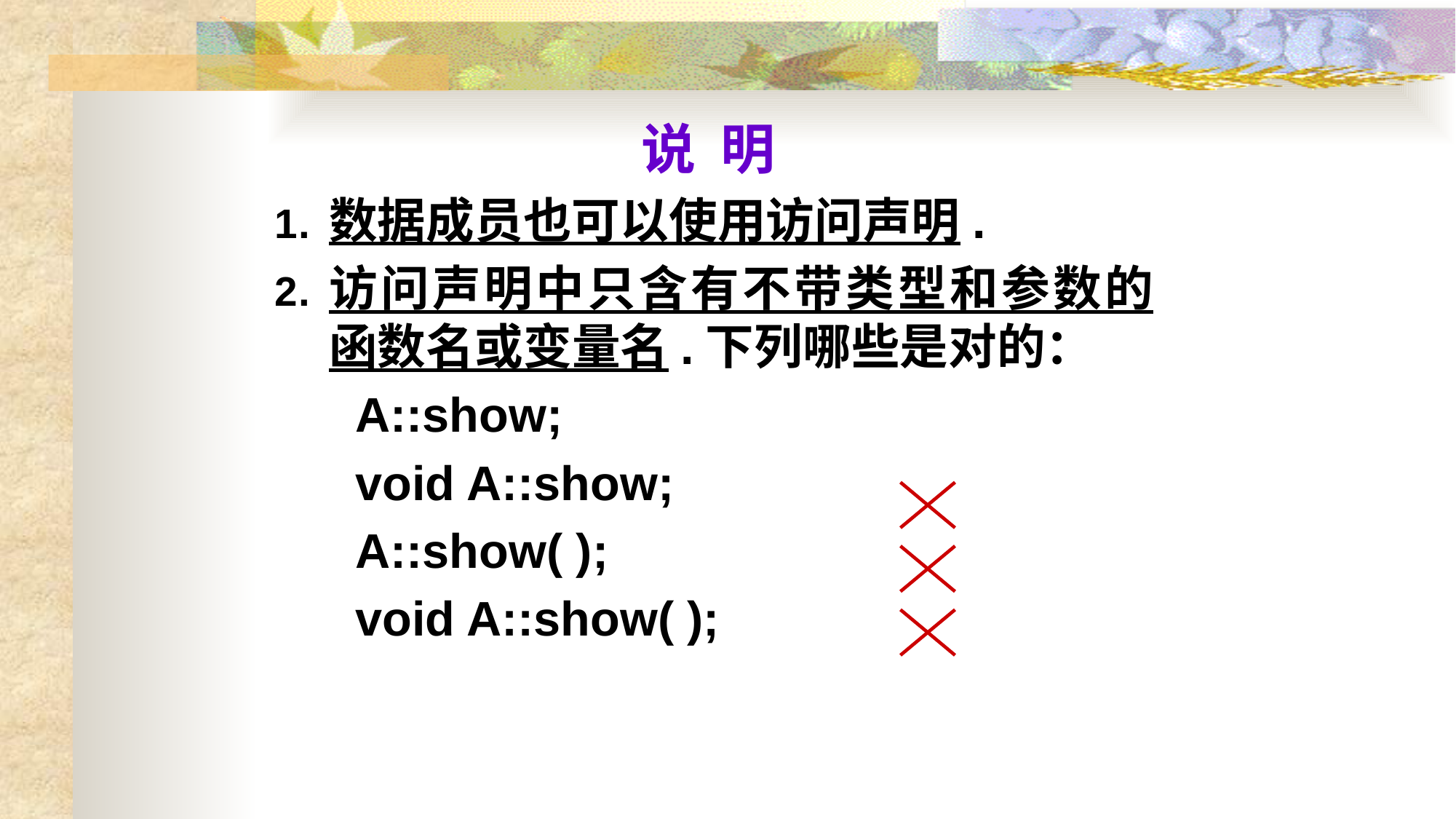

说  明
数据成员也可以使用访问声明.
访问声明中只含有不带类型和参数的函数名或变量名.下列哪些是对的：
      A::show;
      void A::show;
      A::show( );
      void A::show( );